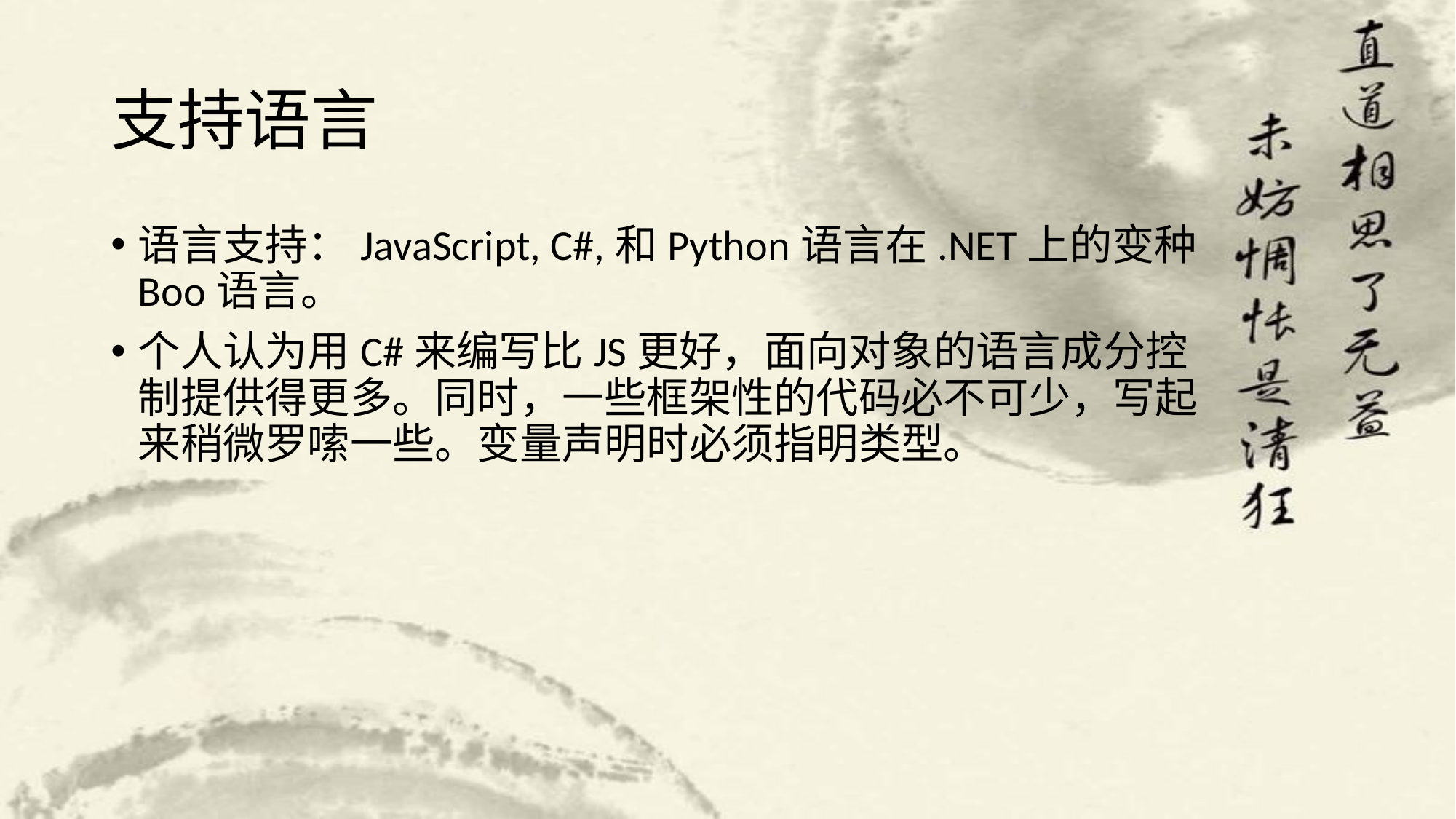

# 支持语言
语言支持：JavaScript, C#,和Python语言在.NET上的变种Boo语言。
个人认为用C#来编写比JS更好，面向对象的语言成分控制提供得更多。同时，一些框架性的代码必不可少，写起来稍微罗嗦一些。变量声明时必须指明类型。